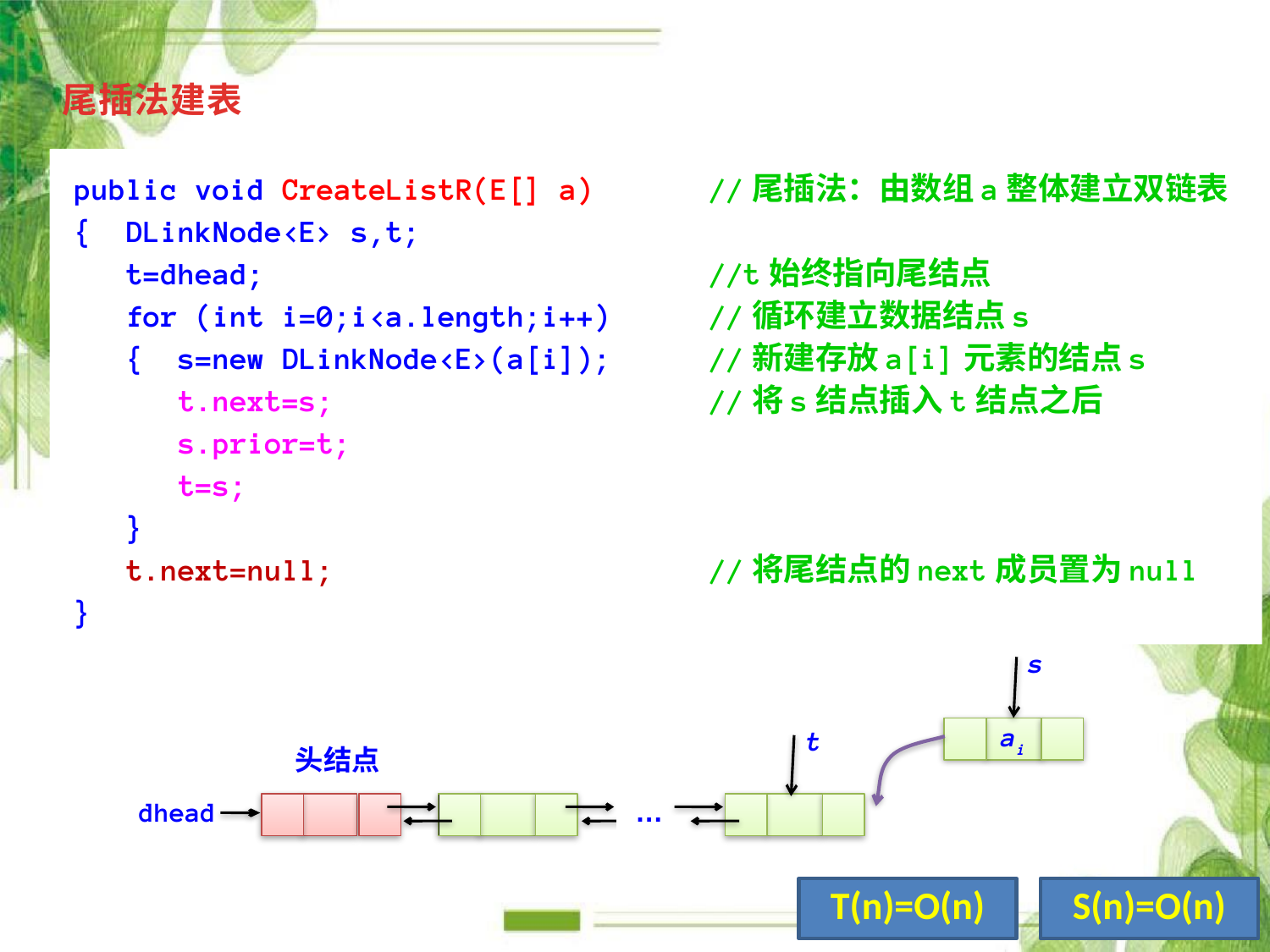

尾插法建表
public void CreateListR(E[] a)	//尾插法：由数组a整体建立双链表
{  DLinkNode<E> s,t;
   t=dhead;				//t始终指向尾结点
   for (int i=0;i<a.length;i++)	//循环建立数据结点s
   {  s=new DLinkNode<E>(a[i]);	//新建存放a[i]元素的结点s
      t.next=s;			//将s结点插入t结点之后
      s.prior=t;
      t=s;
   }
   t.next=null;			//将尾结点的next成员置为null
}
s

ai

t

头结点
dhead

…

T(n)=O(n)
S(n)=O(n)